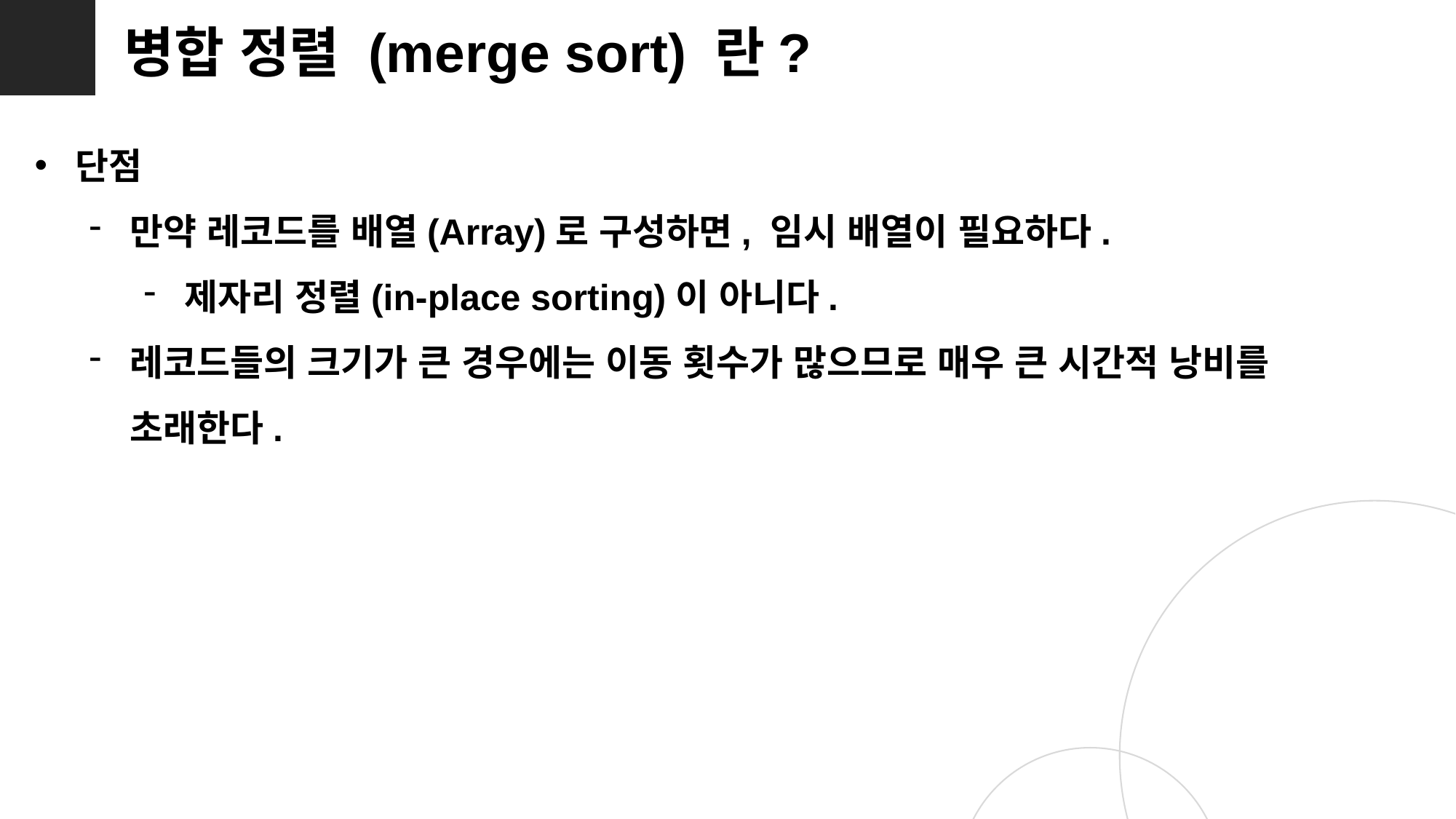

병합 정렬 (merge sort) 란?
단점
만약 레코드를 배열(Array)로 구성하면, 임시 배열이 필요하다.
제자리 정렬(in-place sorting)이 아니다.
레코드들의 크기가 큰 경우에는 이동 횟수가 많으므로 매우 큰 시간적 낭비를 초래한다.